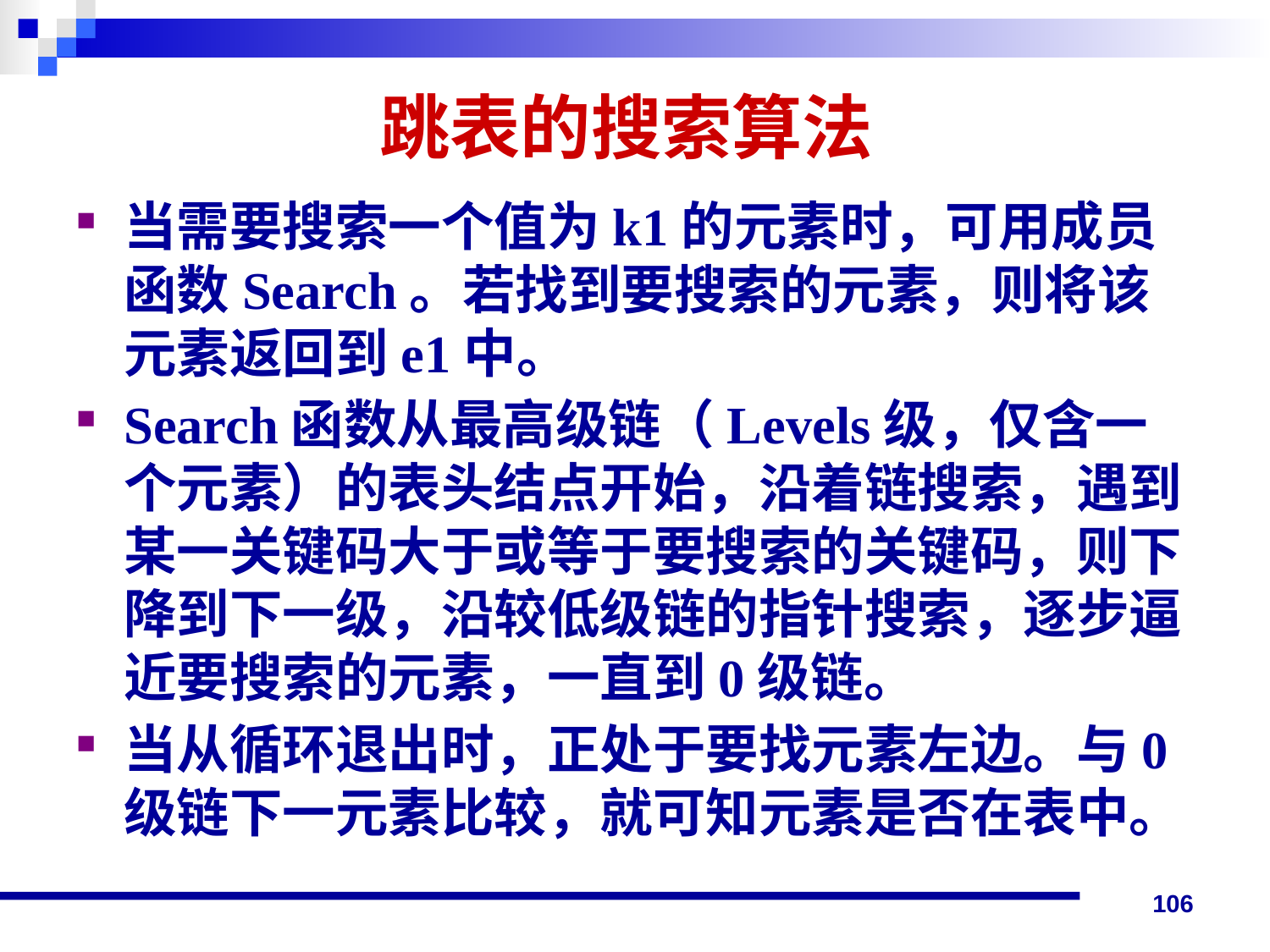

# 跳表的搜索算法
当需要搜索一个值为k1的元素时，可用成员函数Search。若找到要搜索的元素，则将该元素返回到e1中。
Search函数从最高级链（Levels级，仅含一个元素）的表头结点开始，沿着链搜索，遇到某一关键码大于或等于要搜索的关键码，则下降到下一级，沿较低级链的指针搜索，逐步逼近要搜索的元素，一直到0级链。
当从循环退出时，正处于要找元素左边。与0级链下一元素比较，就可知元素是否在表中。
106